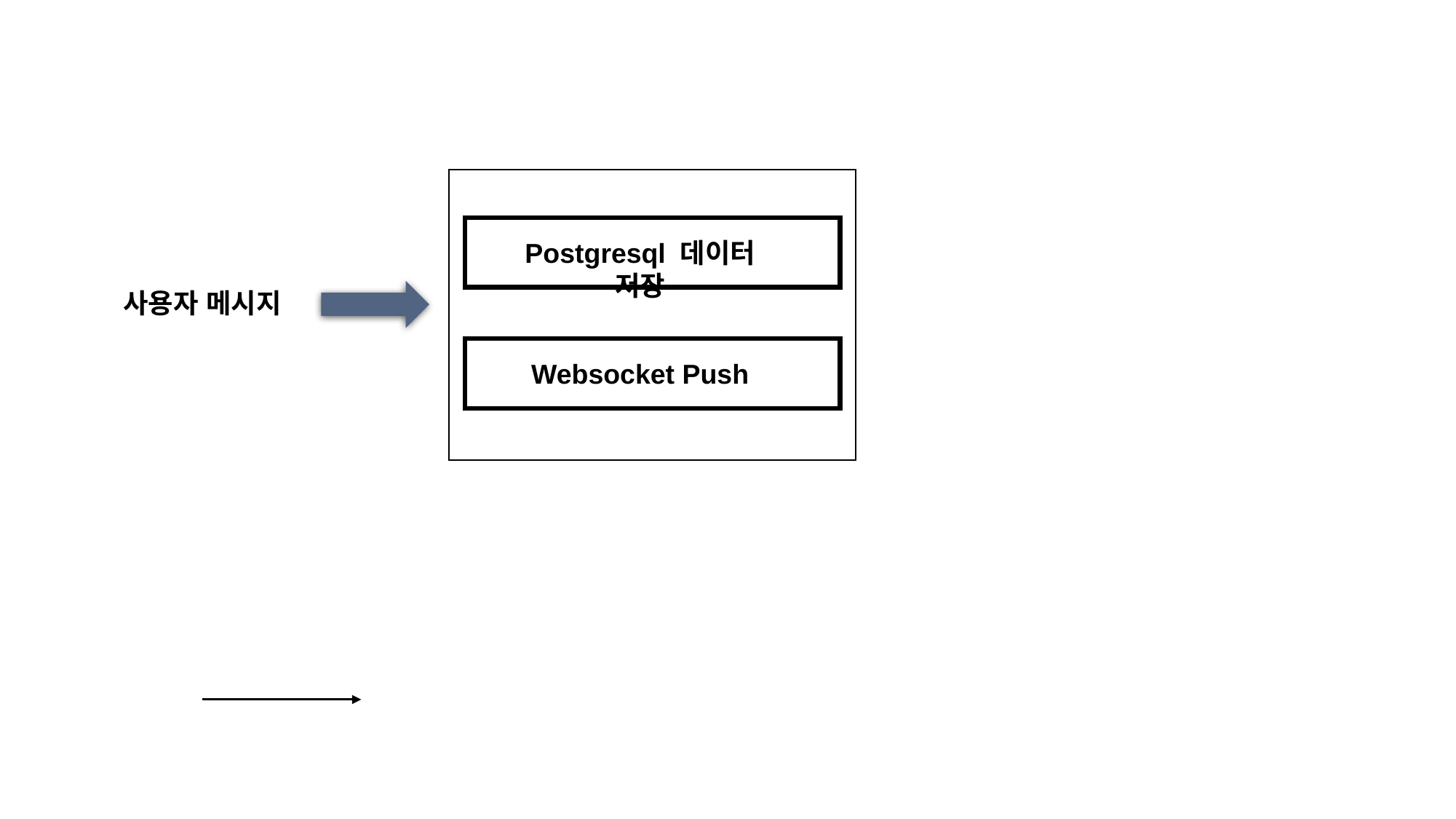

Postgresql 데이터 저장
사용자 메시지

Websocket Push